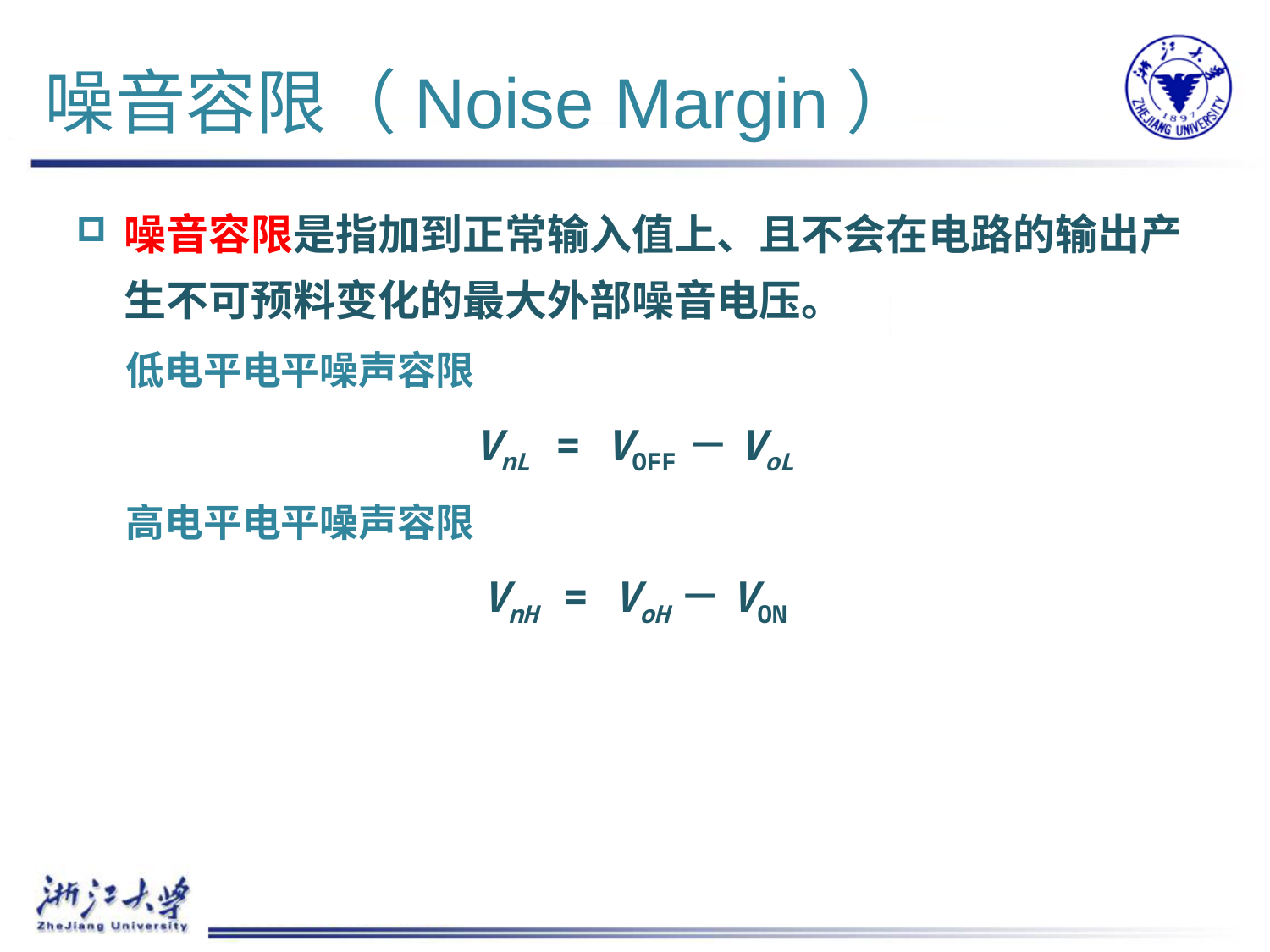

# 噪音容限（Noise Margin）
噪音容限是指加到正常输入值上、且不会在电路的输出产生不可预料变化的最大外部噪音电压。
低电平电平噪声容限
VnL = VOFF－VoL
高电平电平噪声容限
VnH = VoH－VON